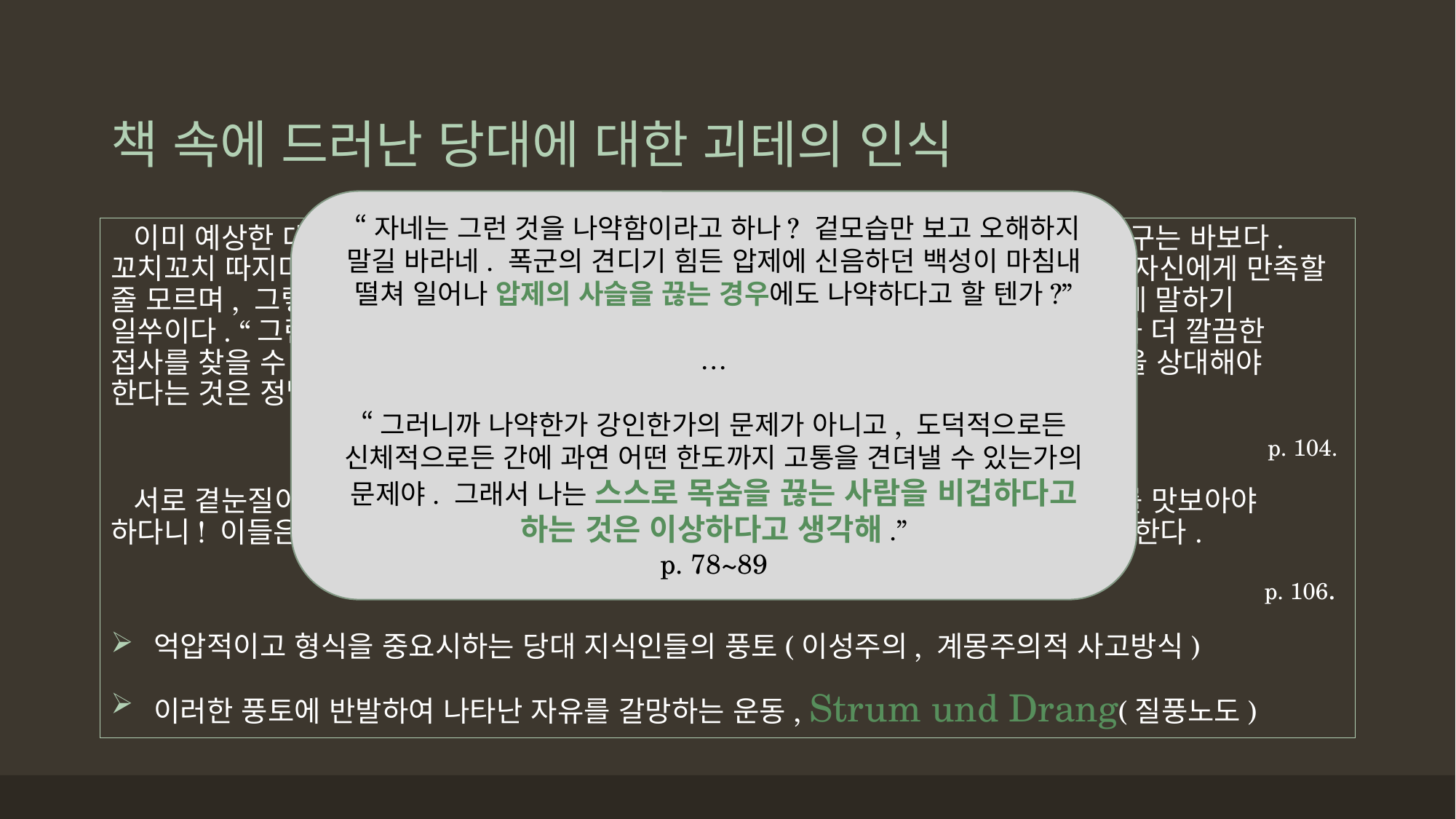

# 책 속에 드러난 당대에 대한 괴테의 인식
 “자네는 그런 것을 나약함이라고 하나? 겉모습만 보고 오해하지 말길 바라네. 폭군의 견디기 힘든 압제에 신음하던 백성이 마침내 떨쳐 일어나 압제의 사슬을 끊는 경우에도 나약하다고 할 텐가?”

…

“그러니까 나약한가 강인한가의 문제가 아니고, 도덕적으로든 신체적으로든 간에 과연 어떤 한도까지 고통을 견뎌낼 수 있는가의 문제야. 그래서 나는 스스로 목숨을 끊는 사람을 비겁하다고 하는 것은 이상하다고 생각해.”
p. 78~89
  이미 예상한 대로 공사는 정말 짜증나는 사람이다. 그는 천하에 둘도 없이 까다롭게 구는 바보다. 꼬치꼬치 따지며 장황하게 떠벌릴 때는 꼭 수다쟁이 여편네 같다. 그리고 절대로 자기 자신에게 만족할 줄 모르며, 그렇기에 남에게 감사할 줄도 모른다. … 그는 보고서를 돌려주면서 이렇게 말하기 일쑤이다. “그런대로 괜찮긴 하지만, 다시 한번 검토해보게. 그러면 더 적절한 어휘와 더 깔끔한 접사를 찾을 수 있을 테니까.” 그런 소리를 들으면 나는 미칠 지경이다. … 이런 인간을 상대해야 한다는 것은 정말 괴로운 일이다.
p. 104.
  서로 곁눈질이나 하는 한심한 족속들 사이에서 겉만 번지르르한 비참함과 이런 권태를 맛보아야 하다니! 이들은 출세욕에 사로잡혀 한발짝이라도 더 앞서가겠다고 서로 경계하고 주시한다.
p. 106.
 억압적이고 형식을 중요시하는 당대 지식인들의 풍토(이성주의, 계몽주의적 사고방식)
 이러한 풍토에 반발하여 나타난 자유를 갈망하는 운동, Strum und Drang(질풍노도)